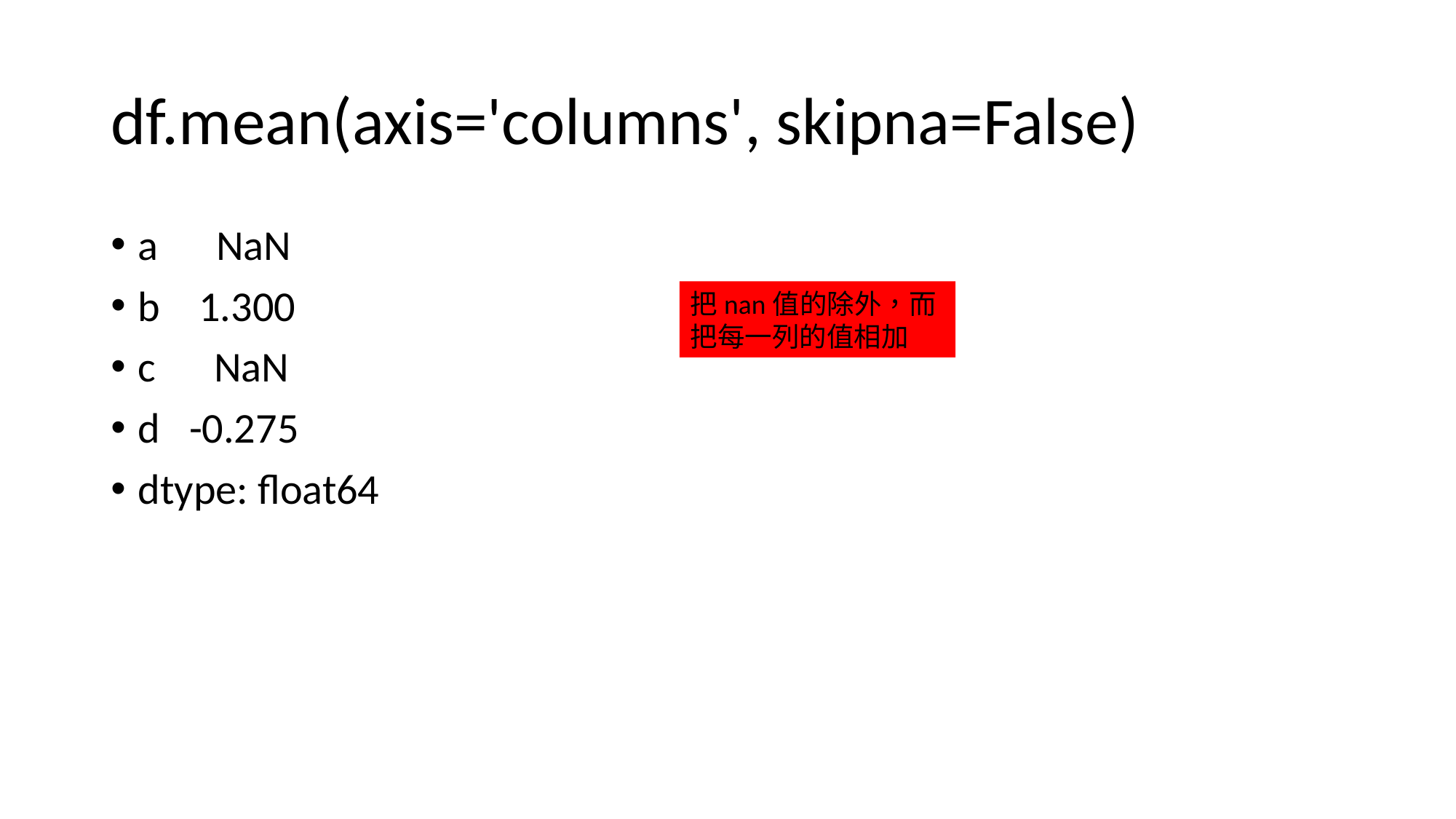

# df.mean(axis='columns', skipna=False)
a      NaN
b    1.300
c      NaN
d   -0.275
dtype: float64
把nan值的除外，而把每一列的值相加